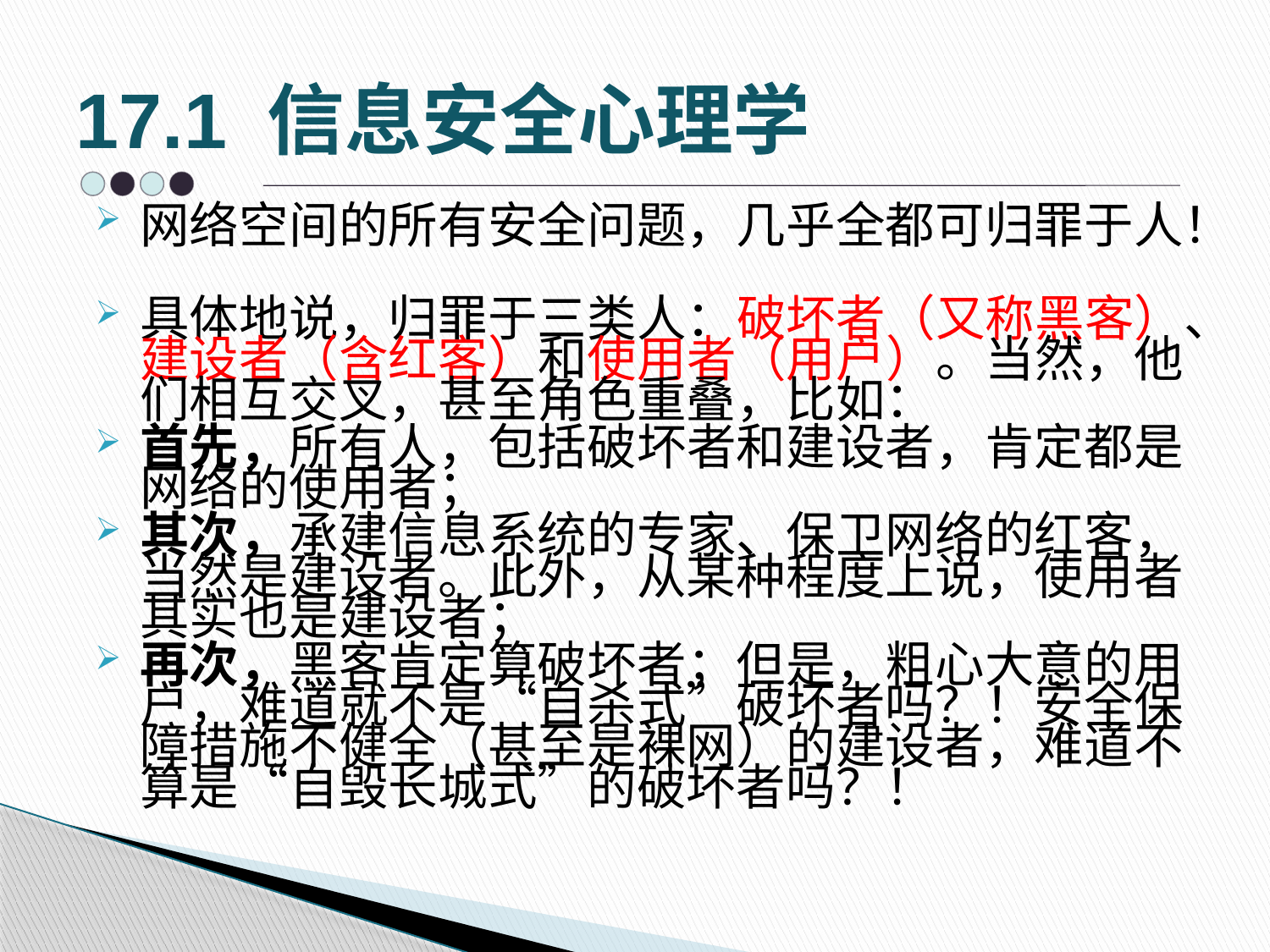

# 17.1 信息安全心理学

网络空间的所有安全问题，几乎全都可归罪于人！

具体地说，归罪于三类人：破坏者（又称黑客）、建设者（含红客）和使用者（用户）。当然，他们相互交叉，甚至角色重叠，比如：
首先，所有人，包括破坏者和建设者，肯定都是网络的使用者；
其次，承建信息系统的专家、保卫网络的红客，当然是建设者。此外，从某种程度上说，使用者其实也是建设者；
再次，黑客肯定算破坏者；但是，粗心大意的用户，难道就不是“自杀式”破坏者吗？！安全保障措施不健全（甚至是裸网）的建设者，难道不算是“自毁长城式”的破坏者吗？！